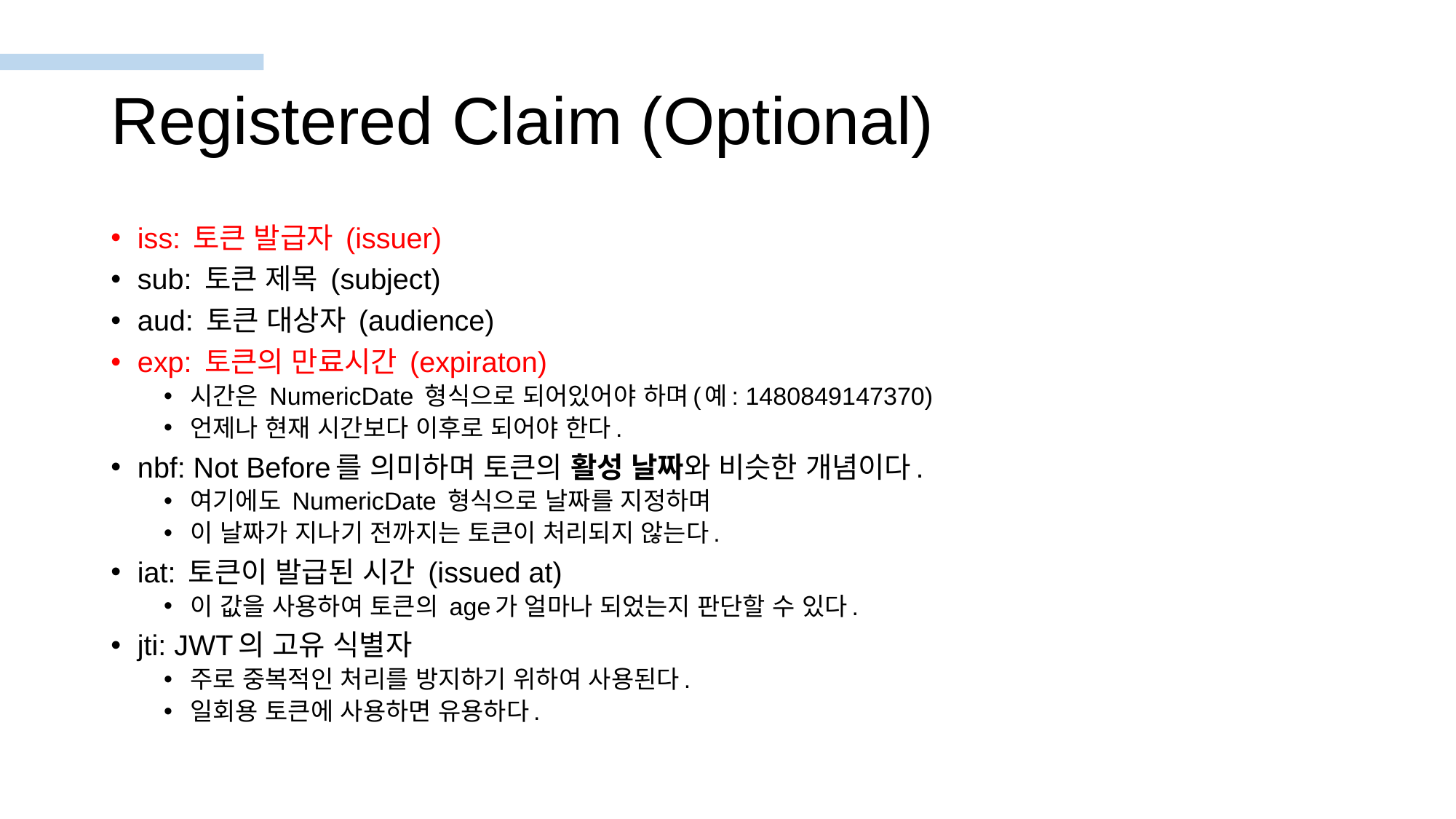

# Registered Claim (Optional)

iss: 토큰 발급자 (issuer)
sub: 토큰 제목 (subject)
aud: 토큰 대상자 (audience)
exp: 토큰의 만료시간 (expiraton)
시간은 NumericDate 형식으로 되어있어야 하며(예: 1480849147370)
언제나 현재 시간보다 이후로 되어야 한다.
nbf: Not Before를 의미하며 토큰의 활성 날짜와 비슷한 개념이다.
여기에도 NumericDate 형식으로 날짜를 지정하며
이 날짜가 지나기 전까지는 토큰이 처리되지 않는다.
iat: 토큰이 발급된 시간 (issued at)
이 값을 사용하여 토큰의 age가 얼마나 되었는지 판단할 수 있다.
jti: JWT의 고유 식별자
주로 중복적인 처리를 방지하기 위하여 사용된다.
일회용 토큰에 사용하면 유용하다.